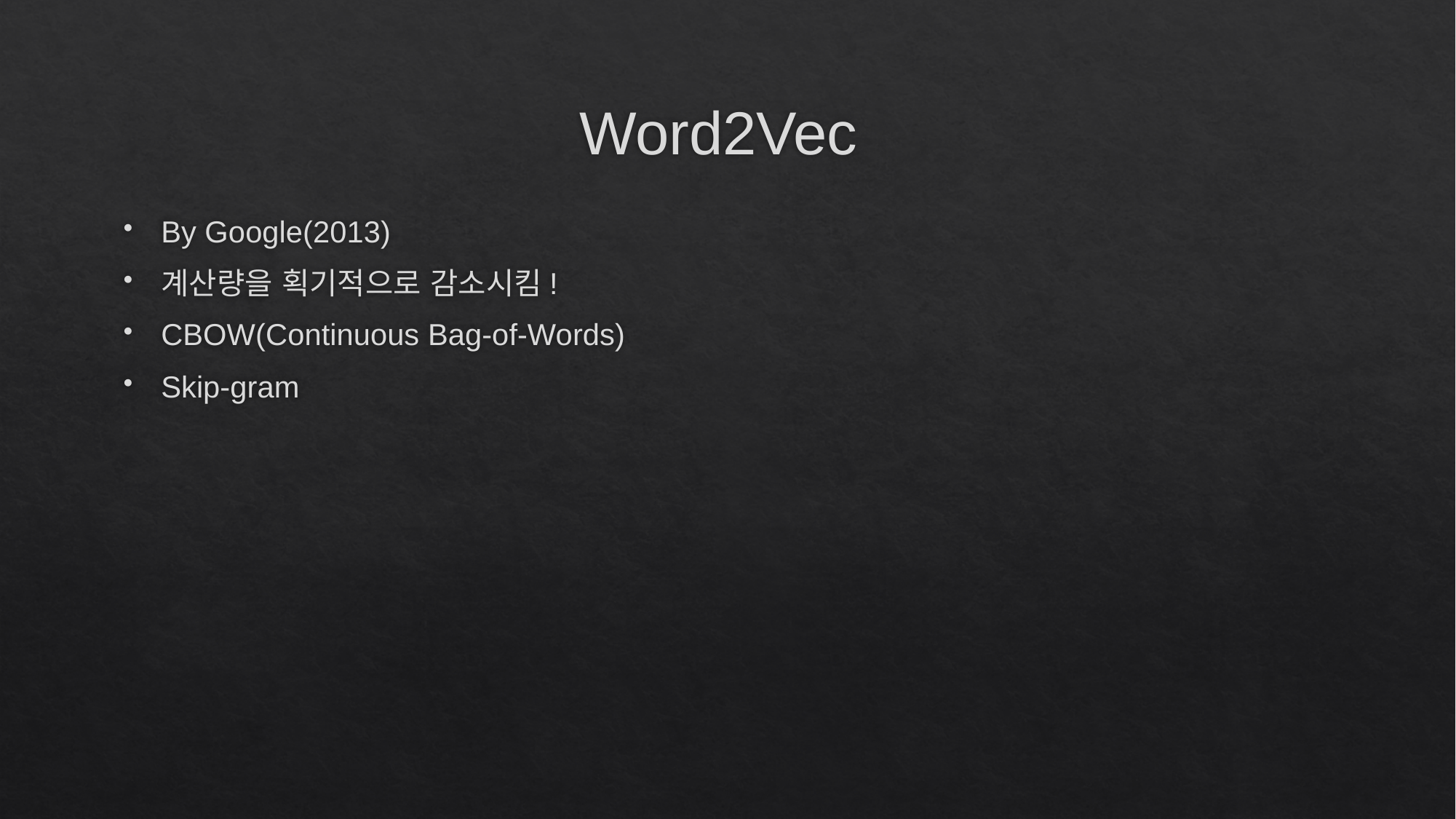

# Word2Vec
By Google(2013)
계산량을 획기적으로 감소시킴!
CBOW(Continuous Bag-of-Words)
Skip-gram